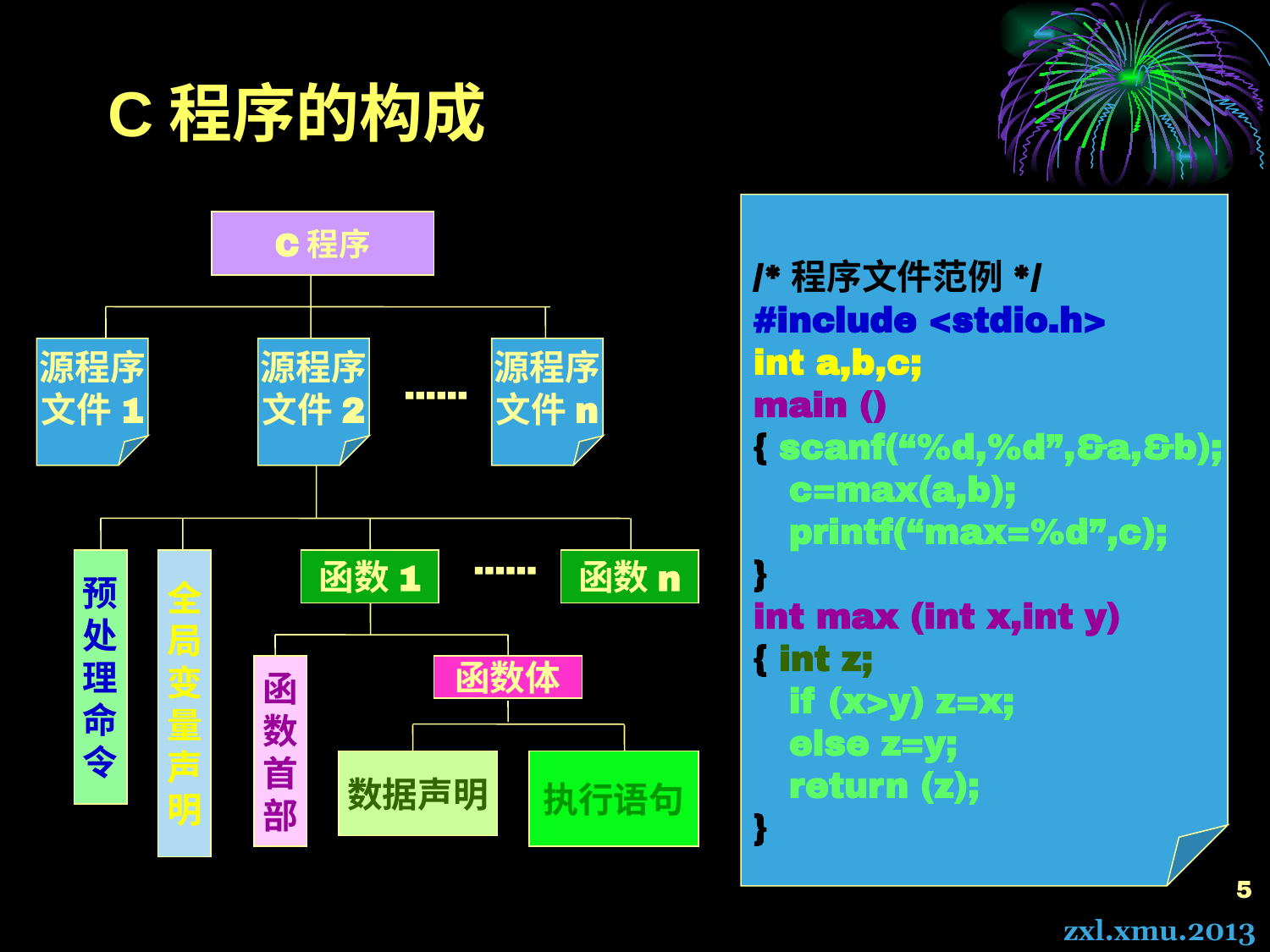

# C程序的构成

/*程序文件范例*/
#include <stdio.h>
int a,b,c;
main ()
{ scanf(“%d,%d”,&a,&b);
   c=max(a,b);
   printf(“max=%d”,c);
}
int max (int x,int y)
{ int z;
   if (x>y) z=x;
   else z=y;
   return (z);
}
C程序

源程序
文件1
源程序
文件2
源程序
文件n
……

……
预
处
理
命
令
全
局
变
量
声
明
函数1
函数n

函
数
首
部
函数体

数据声明
执行语句
5